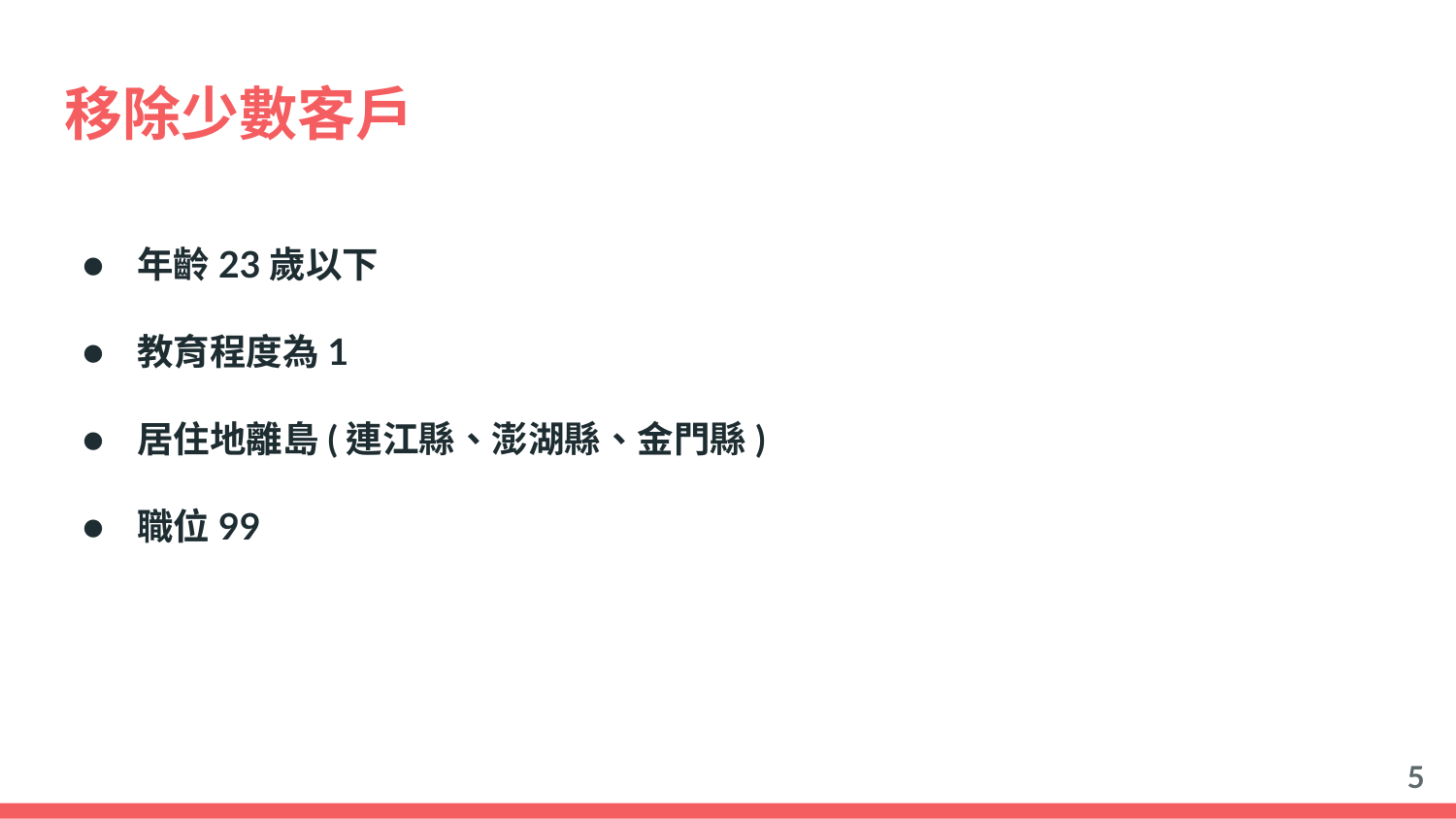

# 移除少數客戶
年齡23歲以下
教育程度為1
居住地離島(連江縣、澎湖縣、金門縣)
職位99

5